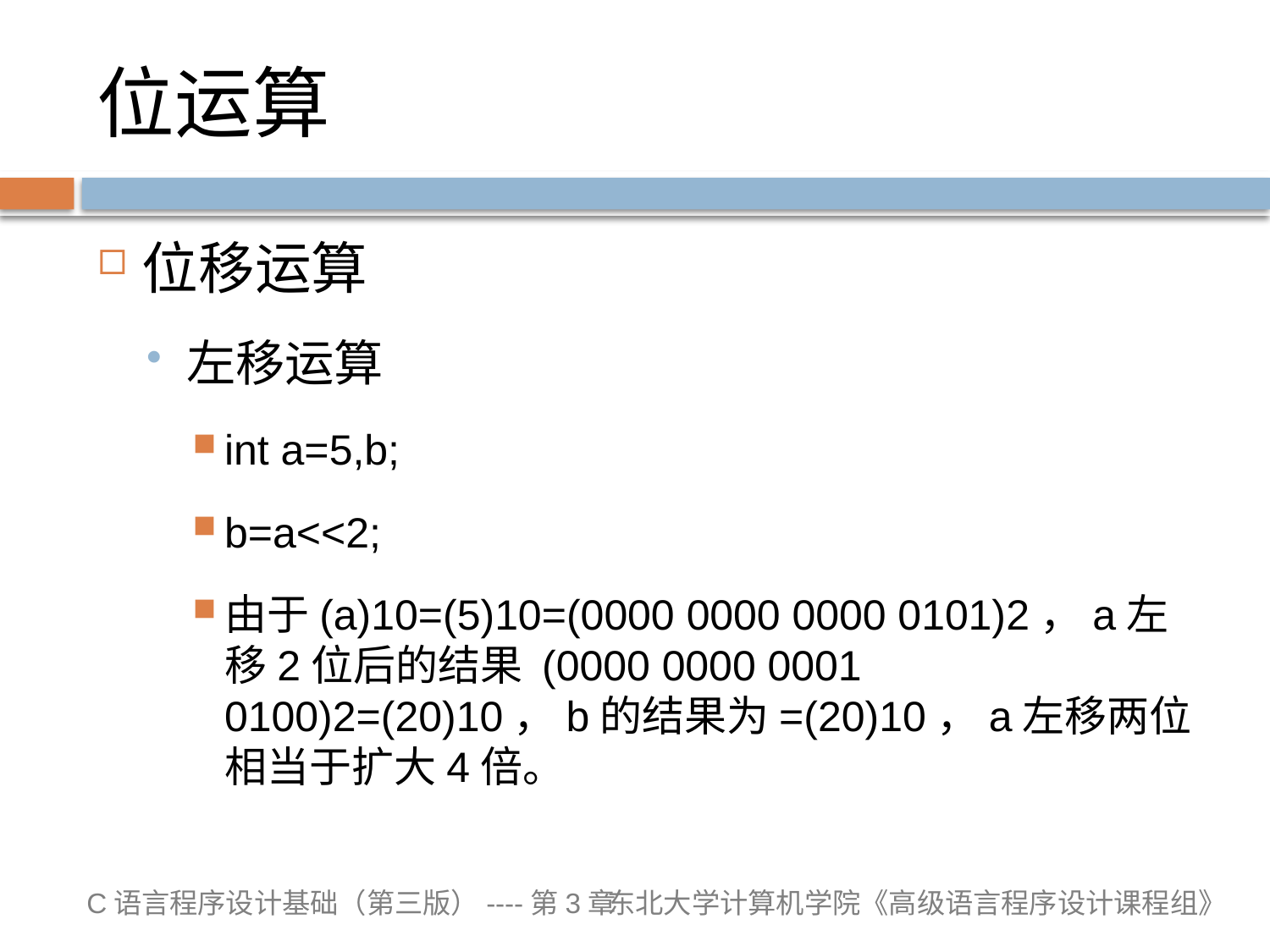

# 位运算
位移运算
左移运算
int a=5,b;
b=a<<2;
由于(a)10=(5)10=(0000 0000 0000 0101)2，a左移2位后的结果 (0000 0000 0001 0100)2=(20)10，b的结果为=(20)10，a左移两位相当于扩大4倍。